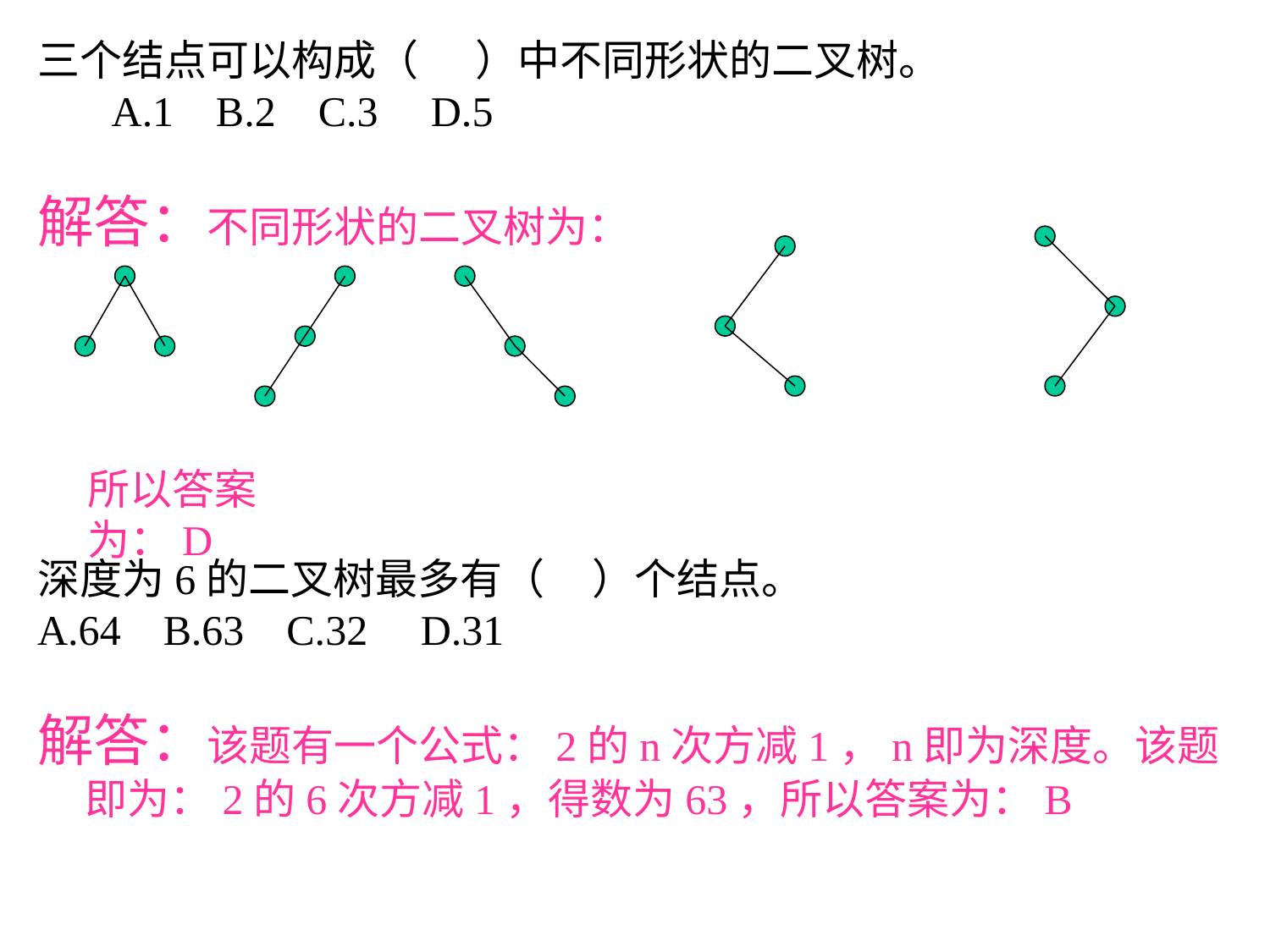

三个结点可以构成（      ）中不同形状的二叉树。
       A.1    B.2    C.3     D.5

解答：不同形状的二叉树为：

所以答案为：D
深度为6的二叉树最多有（     ）个结点。
A.64    B.63    C.32     D.31

解答：该题有一个公式：2的n次方减1，n即为深度。该题即为：2的6次方减1，得数为63，所以答案为：B